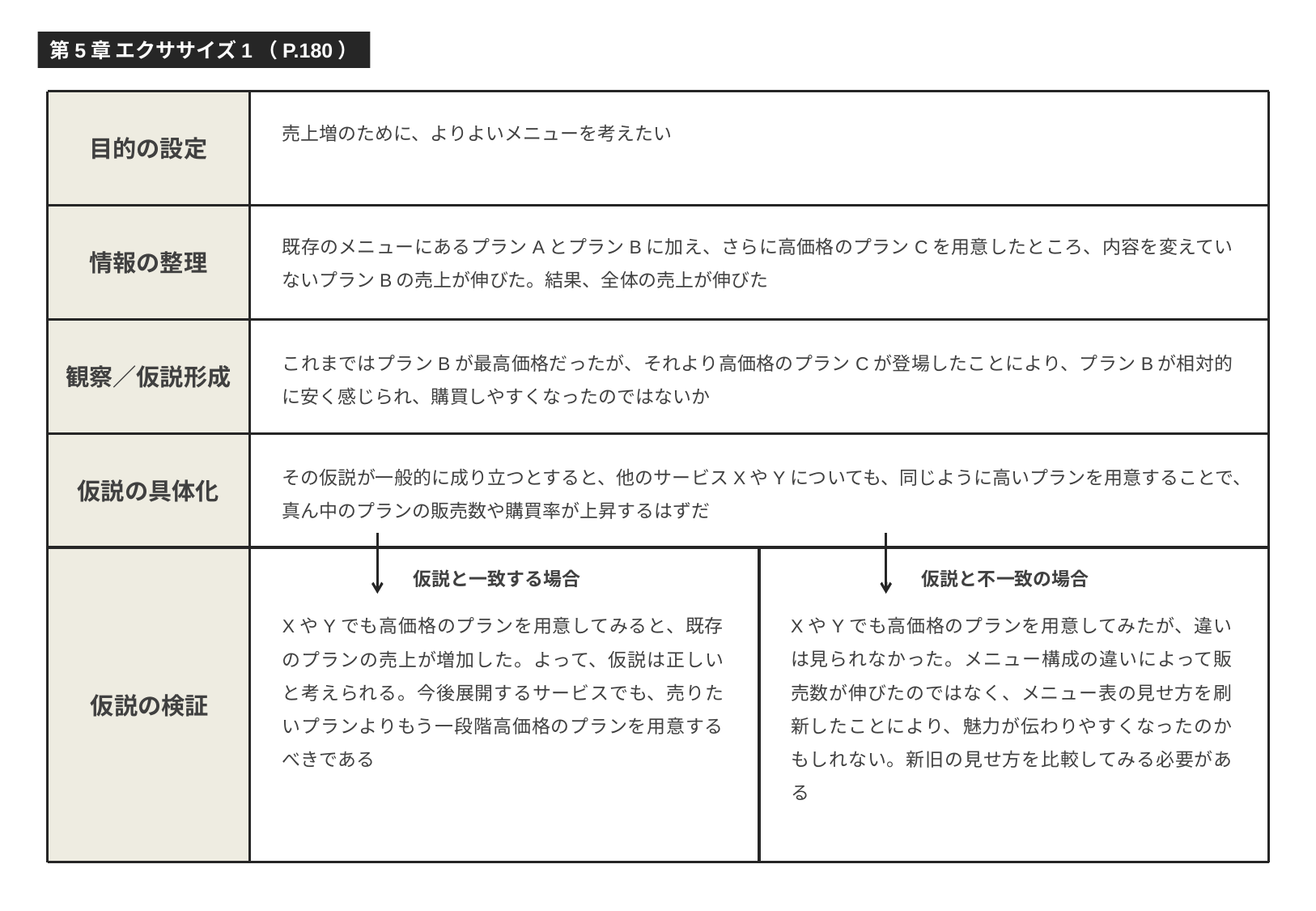

第5章 エクササイズ1（P.180）

売上増のために、よりよいメニューを考えたい
目的の設定
既存のメニューにあるプランAとプランBに加え、さらに高価格のプランCを用意したところ、内容を変えていないプランBの売上が伸びた。結果、全体の売上が伸びた
情報の整理
これまではプランBが最高価格だったが、それより高価格のプランCが登場したことにより、プランBが相対的に安く感じられ、購買しやすくなったのではないか
観察／仮説形成
その仮説が一般的に成り立つとすると、他のサービスXやYについても、同じように高いプランを用意することで、真ん中のプランの販売数や購買率が上昇するはずだ
仮説の具体化
仮説と一致する場合
仮説と不一致の場合
XやYでも高価格のプランを用意してみると、既存のプランの売上が増加した。よって、仮説は正しいと考えられる。今後展開するサービスでも、売りたいプランよりもう一段階高価格のプランを用意するべきである
XやYでも高価格のプランを用意してみたが、違いは見られなかった。メニュー構成の違いによって販売数が伸びたのではなく、メニュー表の見せ方を刷新したことにより、魅力が伝わりやすくなったのかもしれない。新旧の見せ方を比較してみる必要がある
仮説の検証